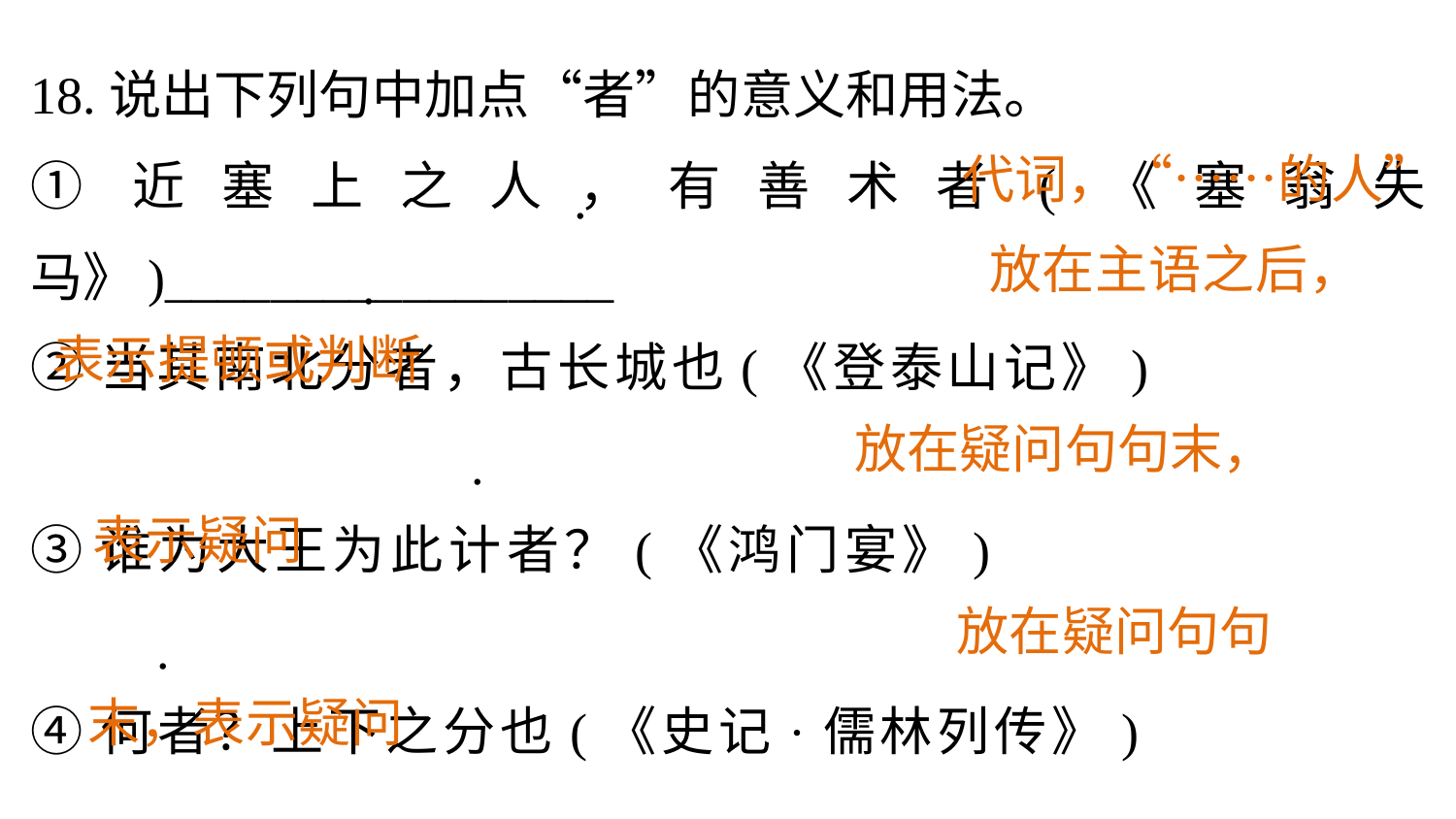

18.说出下列句中加点“者”的意义和用法。
①近塞上之人，有善术者(《塞翁失马》)_________________
②当其南北分者，古长城也(《登泰山记》)
③谁为大王为此计者？(《鸿门宴》)
④何者？上下之分也(《史记·儒林列传》)
代词，“……的人”
.
                                                                          放在主语之后，表示提顿或判断
.
                                                               放在疑问句句末，
表示疑问
.
                                                                        放在疑问句句
末，表示疑问
.